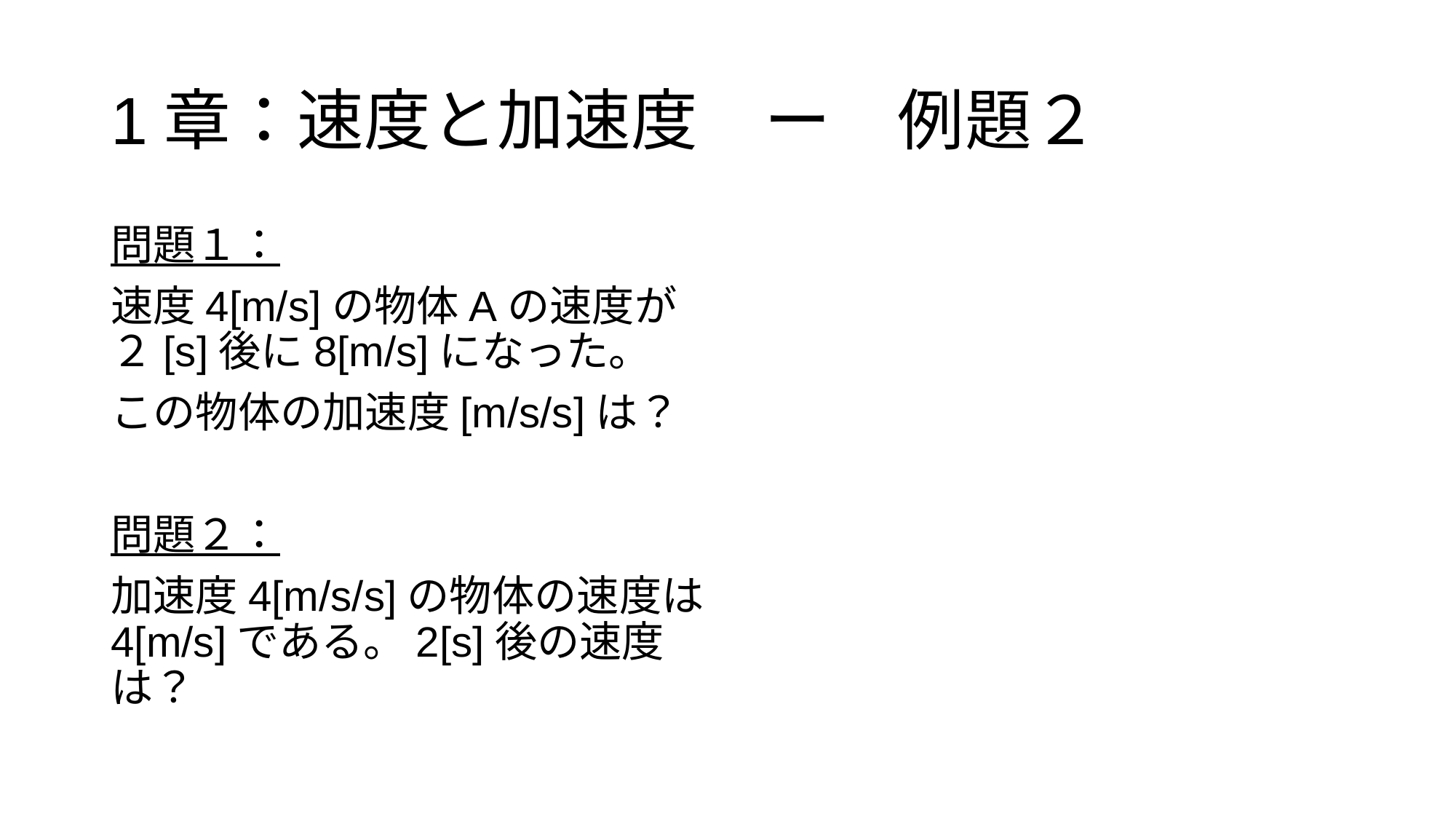

# 1章：速度と加速度　ー　例題２
問題１：
速度4[m/s]の物体Aの速度が２[s]後に8[m/s]になった。
この物体の加速度[m/s/s]は？

問題２：
加速度4[m/s/s]の物体の速度は4[m/s]である。2[s]後の速度は？